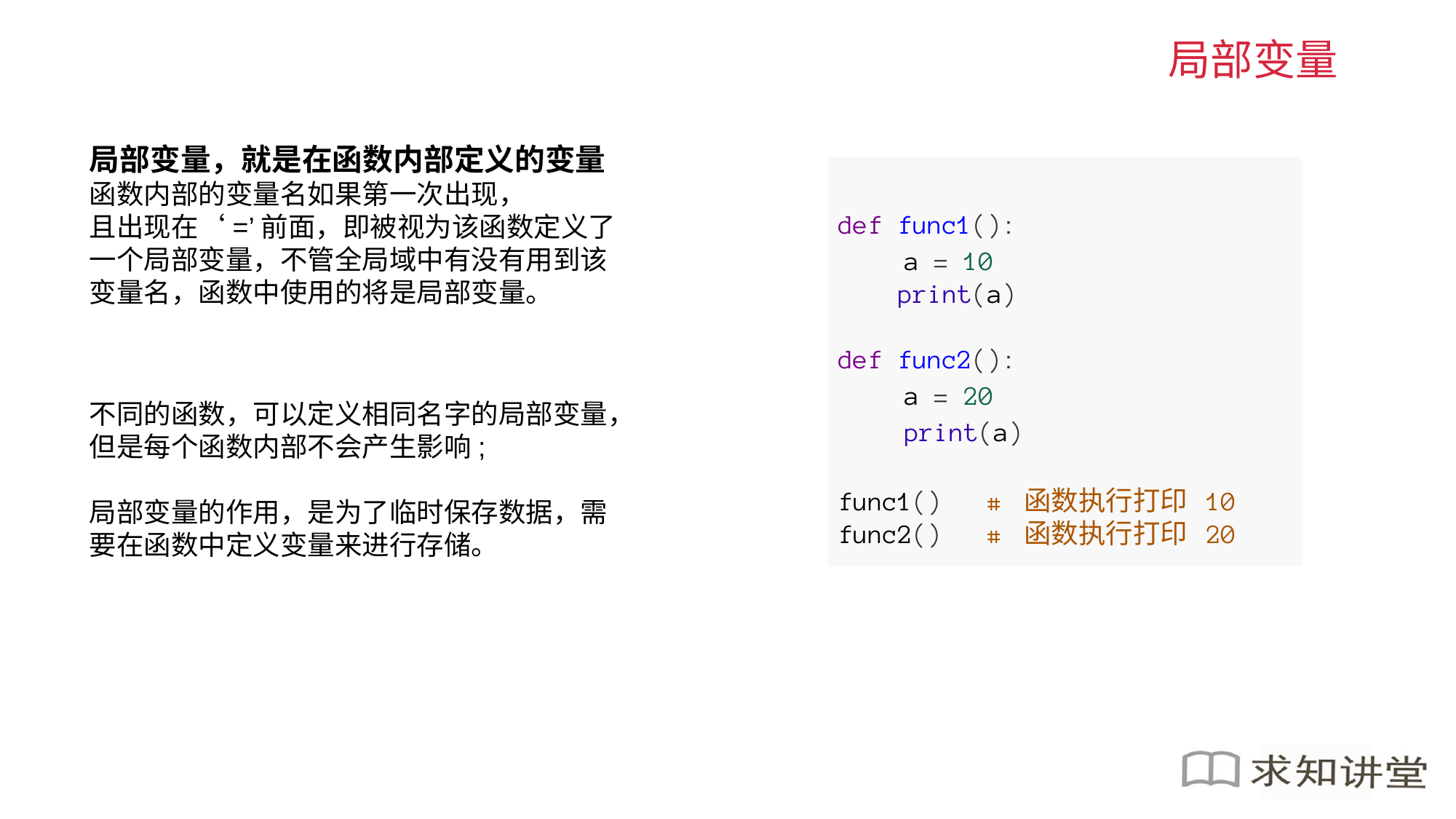

局部变量
局部变量，就是在函数内部定义的变量
函数内部的变量名如果第一次出现，
且出现在‘=’前面，即被视为该函数定义了一个局部变量，不管全局域中有没有用到该变量名，函数中使用的将是局部变量。

def func1():
    a = 10
    print(a)
​
def func2():
    a = 20
    print(a)
​
func1()   # 函数执行打印  10
func2()   # 函数执行打印  20
不同的函数，可以定义相同名字的局部变量，但是每个函数内部不会产生影响;

局部变量的作用，是为了临时保存数据，需要在函数中定义变量来进行存储。